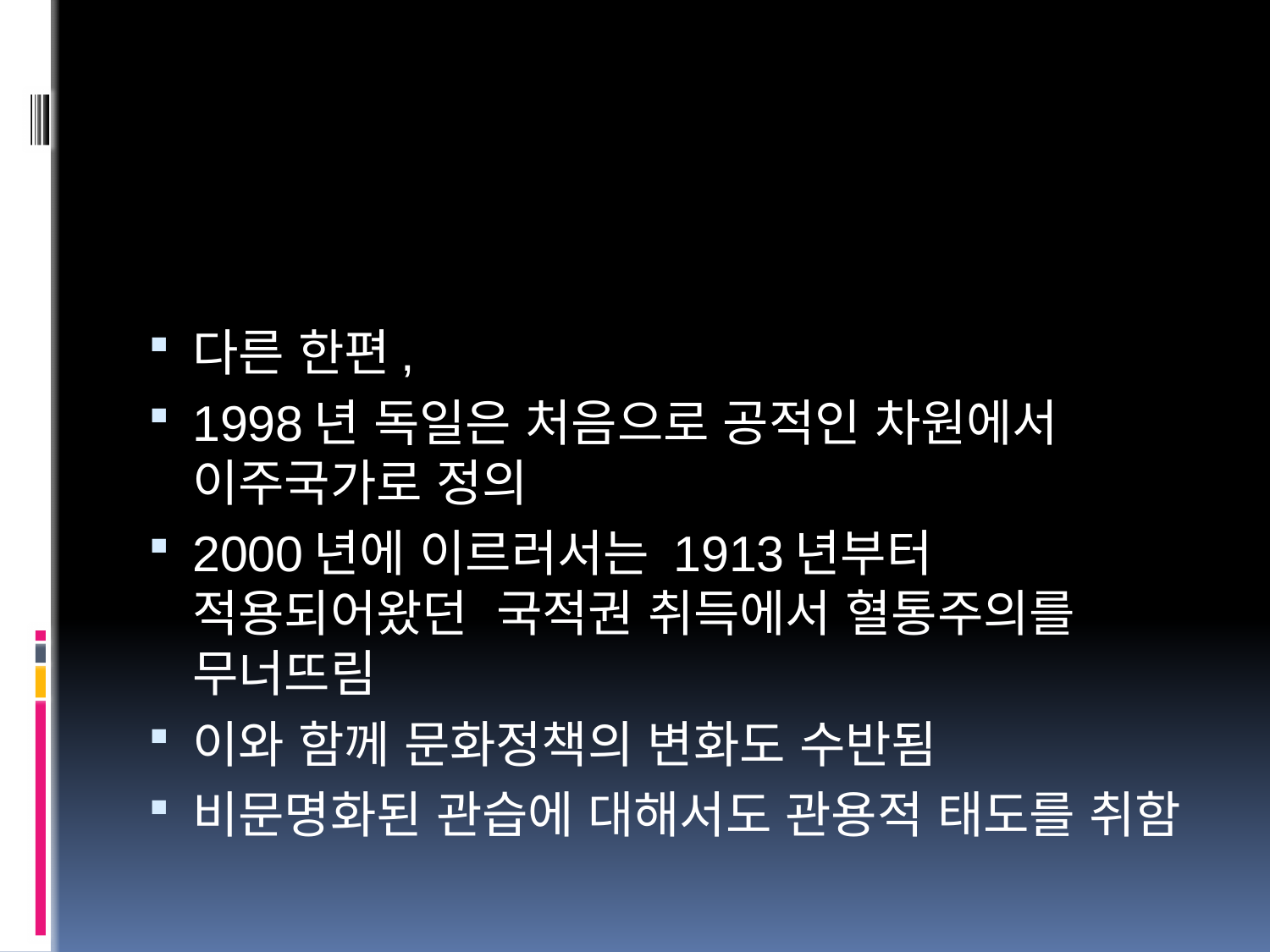

#

다른 한편,
1998년 독일은 처음으로 공적인 차원에서 이주국가로 정의
2000년에 이르러서는 1913년부터 적용되어왔던  국적권 취득에서 혈통주의를 무너뜨림
이와 함께 문화정책의 변화도 수반됨
비문명화된 관습에 대해서도 관용적 태도를 취함